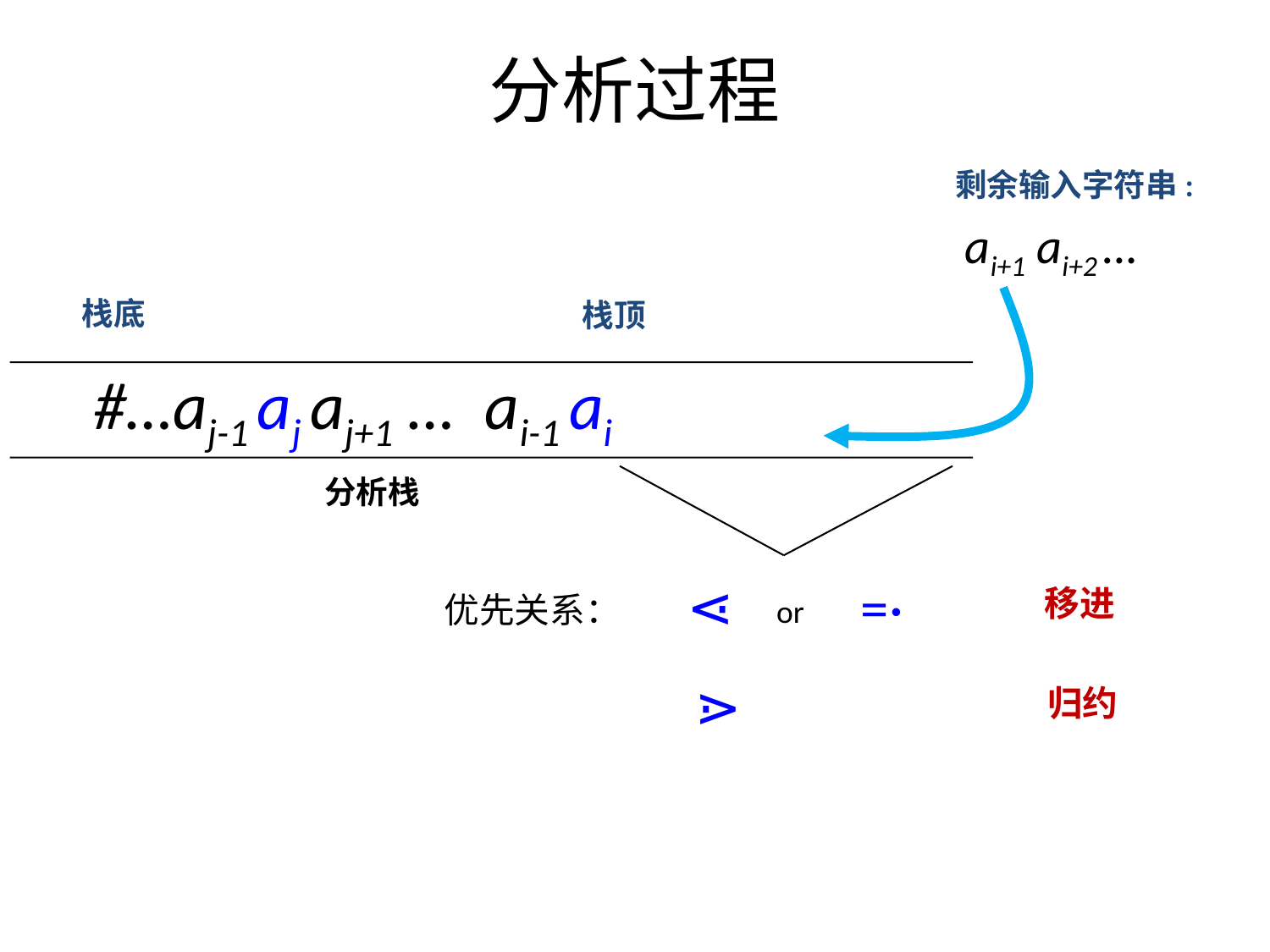

# 分析过程
剩余输入字符串:
ai+1 ai+2 …
栈底

栈顶

#…aj-1 aj aj+1 …  ai-1 ai

分析栈

⋖
=·
移进
优先关系：
or
⋗
归约